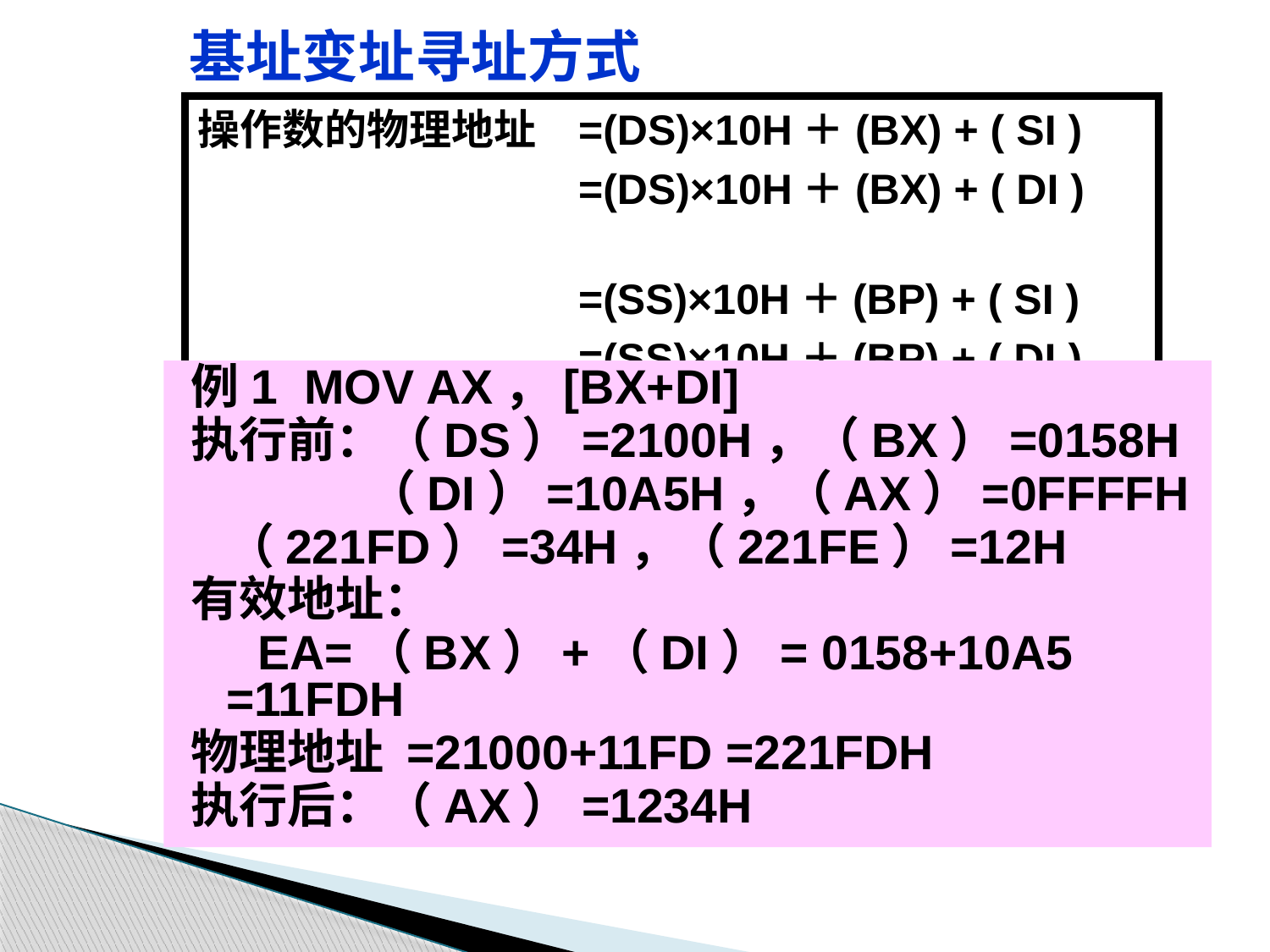

基址变址寻址方式
操作数的物理地址	=(DS)×10H＋(BX) + ( SI )
 			=(DS)×10H＋(BX) + ( DI )
 			=(SS)×10H＋(BP) + ( SI )
			=(SS)×10H＋(BP) + ( DI )
例1  MOV AX，[BX+DI]
执行前：（DS）=2100H，（BX）=0158H
               （DI）=10A5H，（AX）=0FFFFH
		（221FD）=34H，（221FE）=12H
有效地址：
     EA=（BX）+（DI）= 0158+10A5 =11FDH
物理地址 =21000+11FD =221FDH
执行后：（AX）=1234H